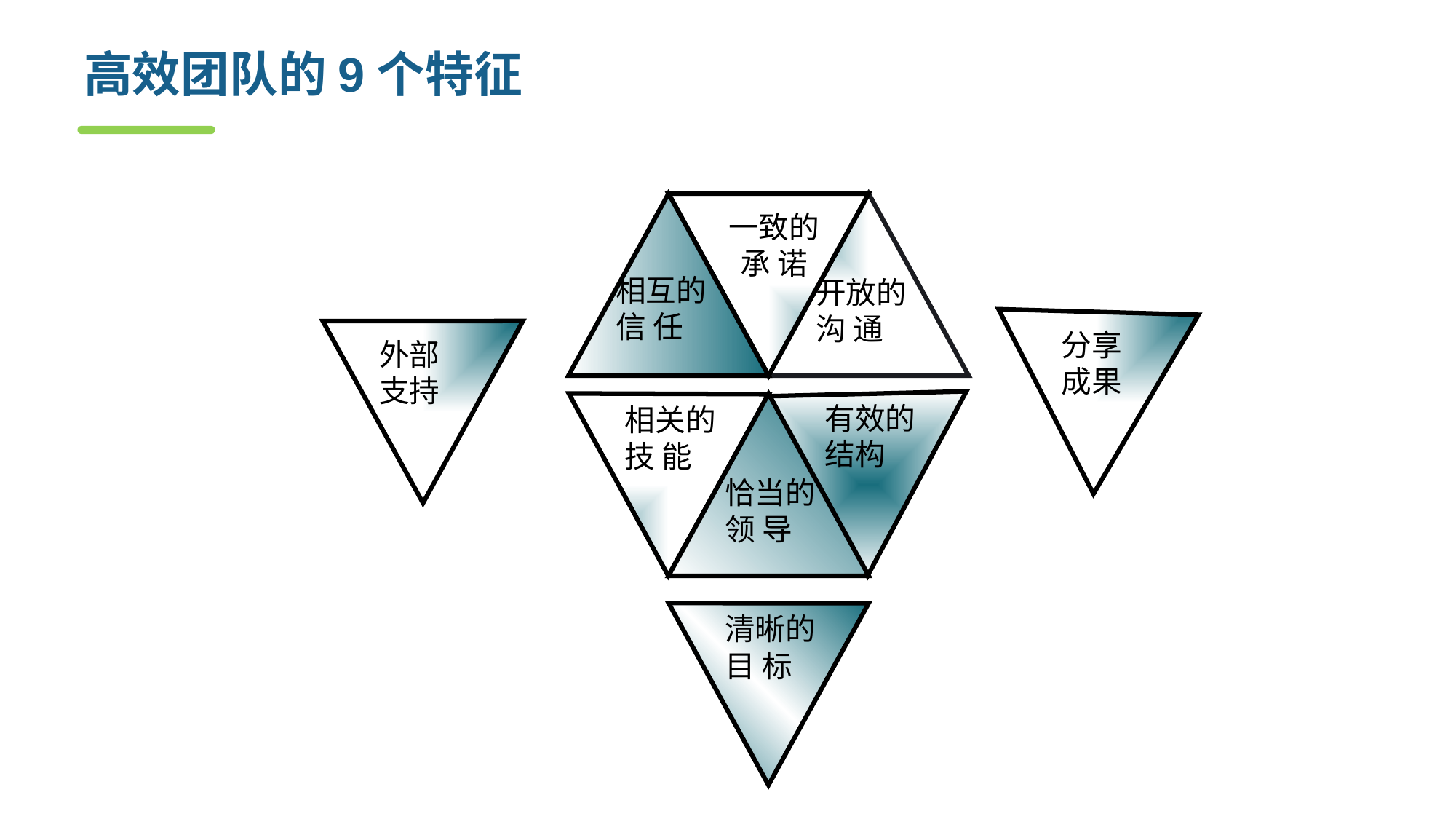

# 高效团队的9个特征

一致的承 诺
相互的信 任
开放的沟 通

分享成果
外部支持

有效的结构
相关的技 能
恰当的
领 导

清晰的
目 标
23